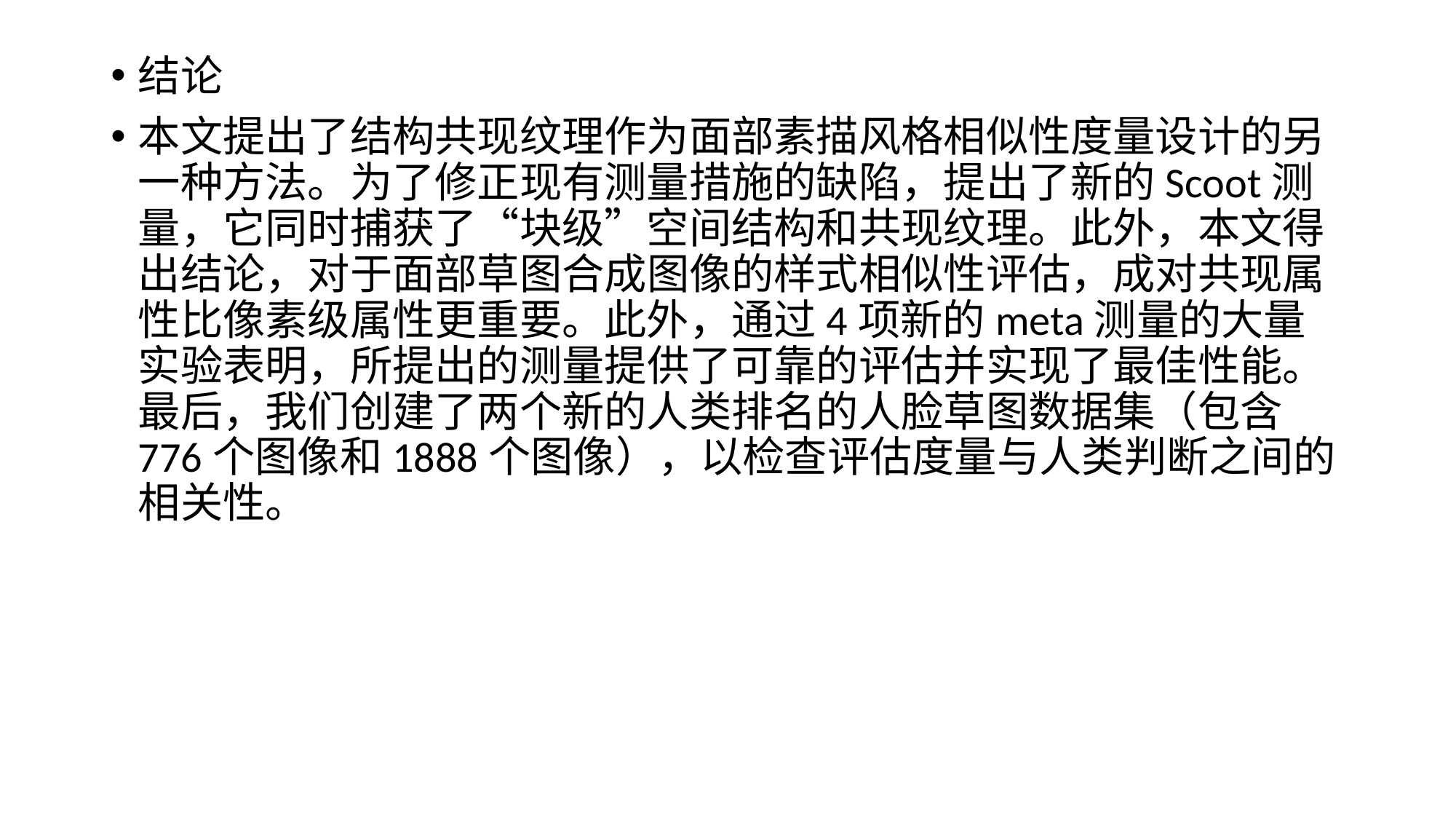

结论
本文提出了结构共现纹理作为面部素描风格相似性度量设计的另一种方法。为了修正现有测量措施的缺陷，提出了新的Scoot测量，它同时捕获了“块级”空间结构和共现纹理。此外，本文得出结论，对于面部草图合成图像的样式相似性评估，成对共现属性比像素级属性更重要。此外，通过4项新的meta测量的大量实验表明，所提出的测量提供了可靠的评估并实现了最佳性能。最后，我们创建了两个新的人类排名的人脸草图数据集（包含776个图像和1888个图像），以检查评估度量与人类判断之间的相关性。